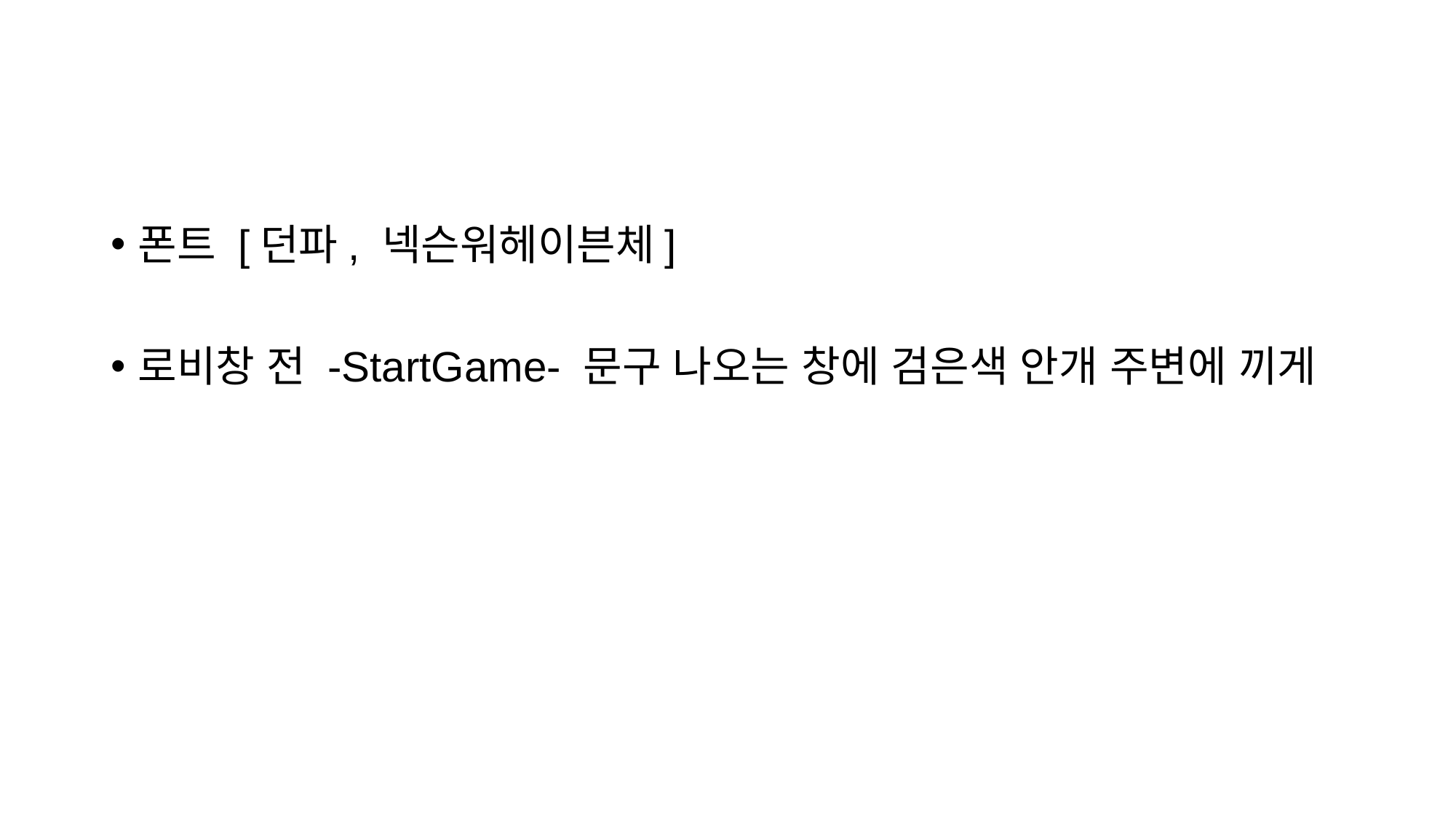

#
폰트 [던파, 넥슨워헤이븐체]

로비창 전 -StartGame- 문구 나오는 창에 검은색 안개 주변에 끼게